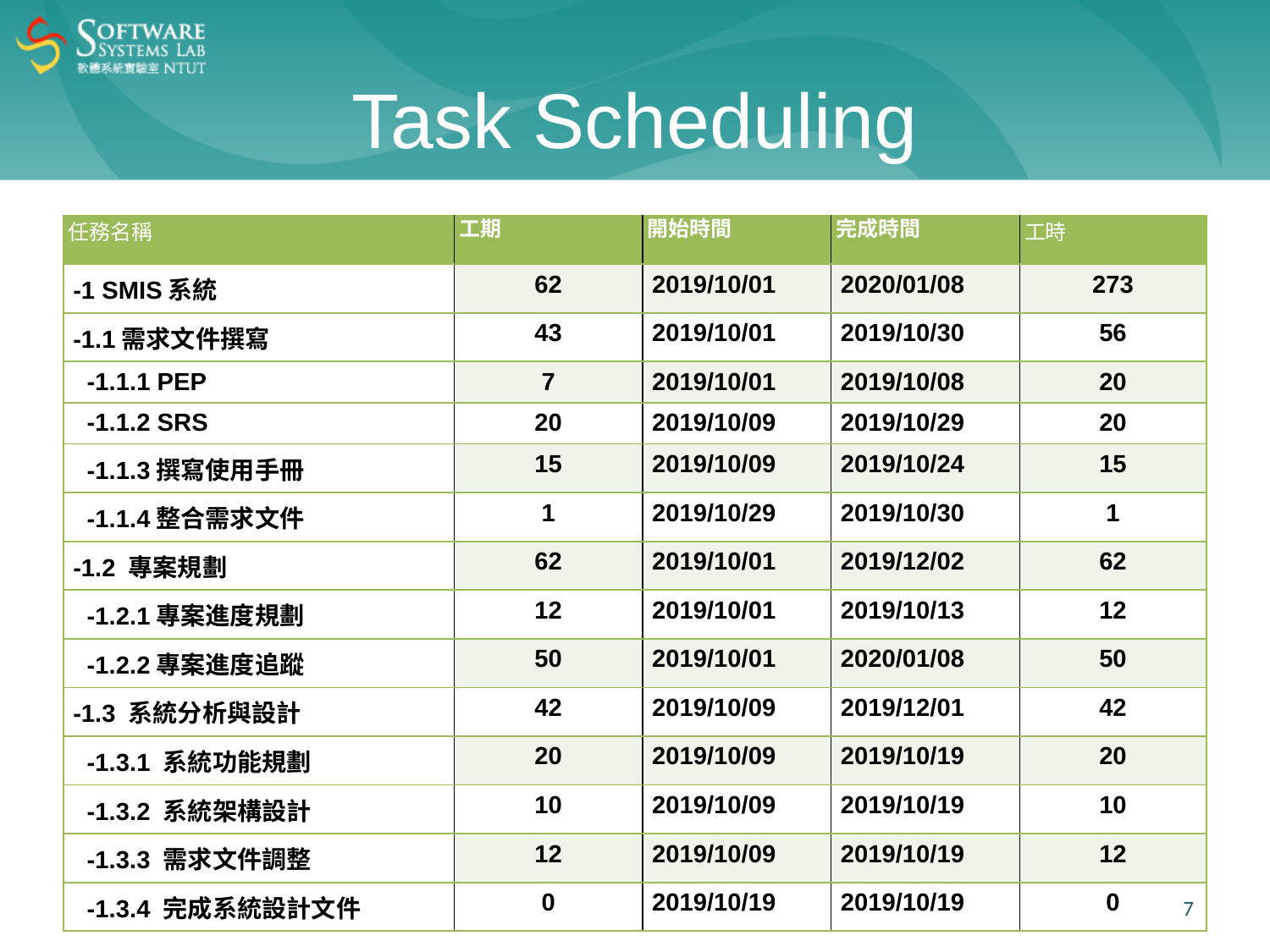

# Task Scheduling
| 任務名稱 | 工期 | 開始時間 | 完成時間 | 工時 |
| --- | --- | --- | --- | --- |
| -1 SMIS系統 | 62 | 2019/10/01 | 2020/01/08 | 273 |
| -1.1需求文件撰寫 | 43 | 2019/10/01 | 2019/10/30 | 56 |
| -1.1.1 PEP | 7 | 2019/10/01 | 2019/10/08 | 20 |
| -1.1.2 SRS | 20 | 2019/10/09 | 2019/10/29 | 20 |
| -1.1.3撰寫使用手冊 | 15 | 2019/10/09 | 2019/10/24 | 15 |
| -1.1.4整合需求文件 | 1 | 2019/10/29 | 2019/10/30 | 1 |
| -1.2 專案規劃 | 62 | 2019/10/01 | 2019/12/02 | 62 |
| -1.2.1專案進度規劃 | 12 | 2019/10/01 | 2019/10/13 | 12 |
| -1.2.2專案進度追蹤 | 50 | 2019/10/01 | 2020/01/08 | 50 |
| -1.3 系統分析與設計 | 42 | 2019/10/09 | 2019/12/01 | 42 |
| -1.3.1 系統功能規劃 | 20 | 2019/10/09 | 2019/10/19 | 20 |
| -1.3.2 系統架構設計 | 10 | 2019/10/09 | 2019/10/19 | 10 |
| -1.3.3 需求文件調整 | 12 | 2019/10/09 | 2019/10/19 | 12 |
| -1.3.4 完成系統設計文件 | 0 | 2019/10/19 | 2019/10/19 | 0 |
7